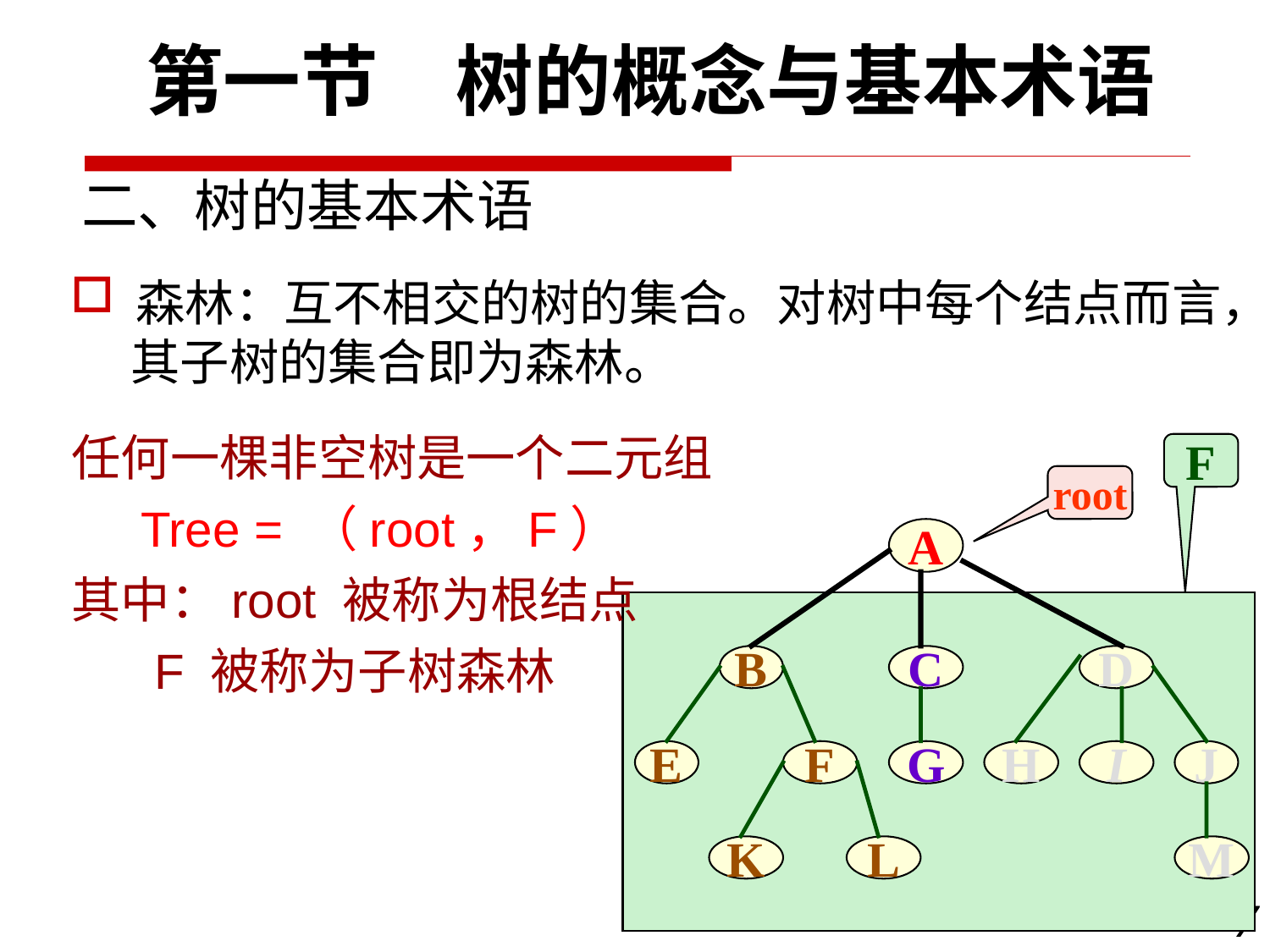

第一节　树的概念与基本术语
# 二、树的基本术语
森林：互不相交的树的集合。对树中每个结点而言，
　 其子树的集合即为森林。
任何一棵非空树是一个二元组
     Tree = （root，F）
其中：root 被称为根结点
      F 被称为子树森林
F
root
A

B
C
D

E
F
G
H
I
J

K
L
M
7